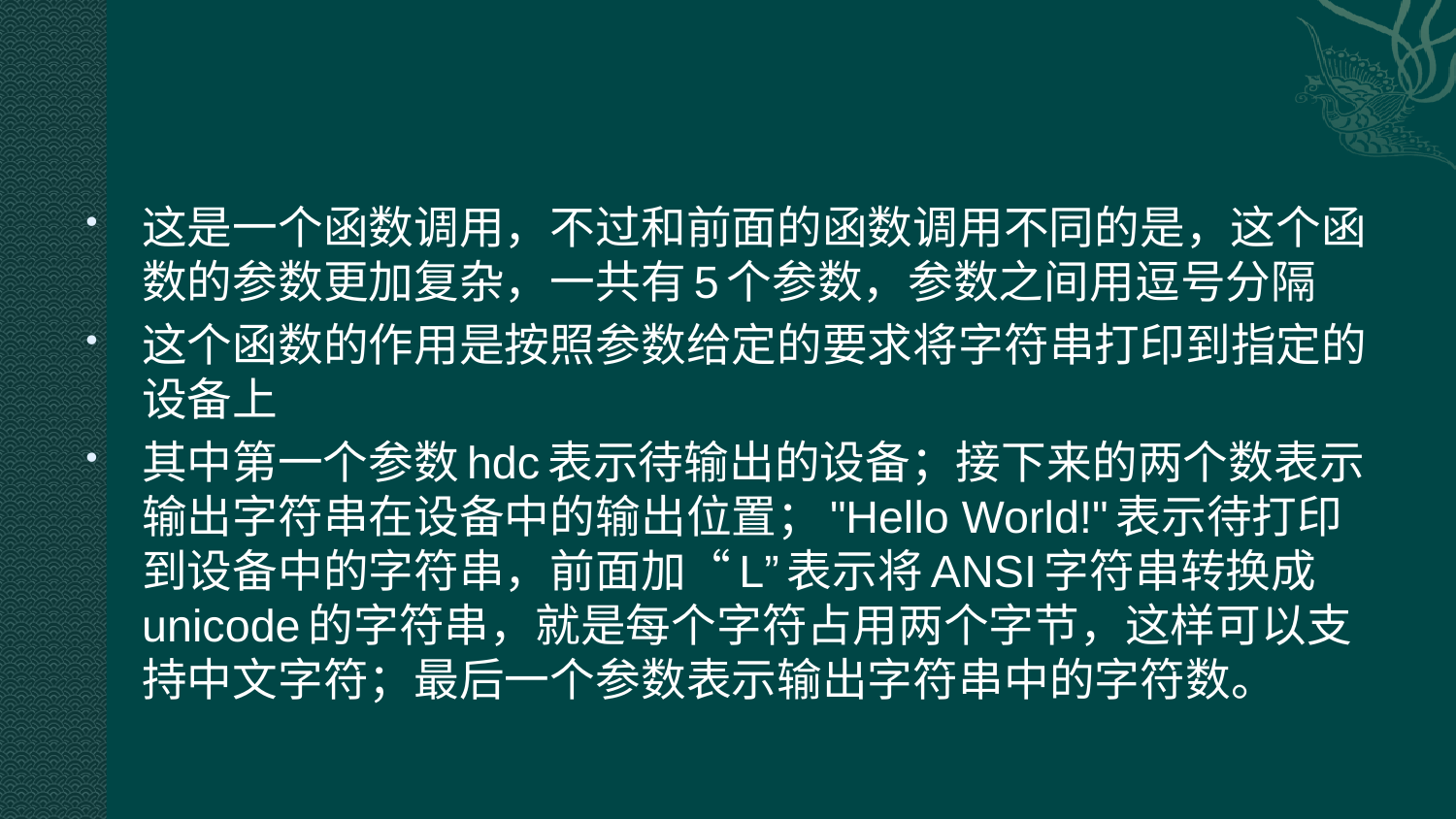

#
这是一个函数调用，不过和前面的函数调用不同的是，这个函数的参数更加复杂，一共有5个参数，参数之间用逗号分隔
这个函数的作用是按照参数给定的要求将字符串打印到指定的设备上
其中第一个参数hdc表示待输出的设备；接下来的两个数表示输出字符串在设备中的输出位置；"Hello World!"表示待打印到设备中的字符串，前面加“L”表示将ANSI字符串转换成unicode的字符串，就是每个字符占用两个字节，这样可以支持中文字符；最后一个参数表示输出字符串中的字符数。